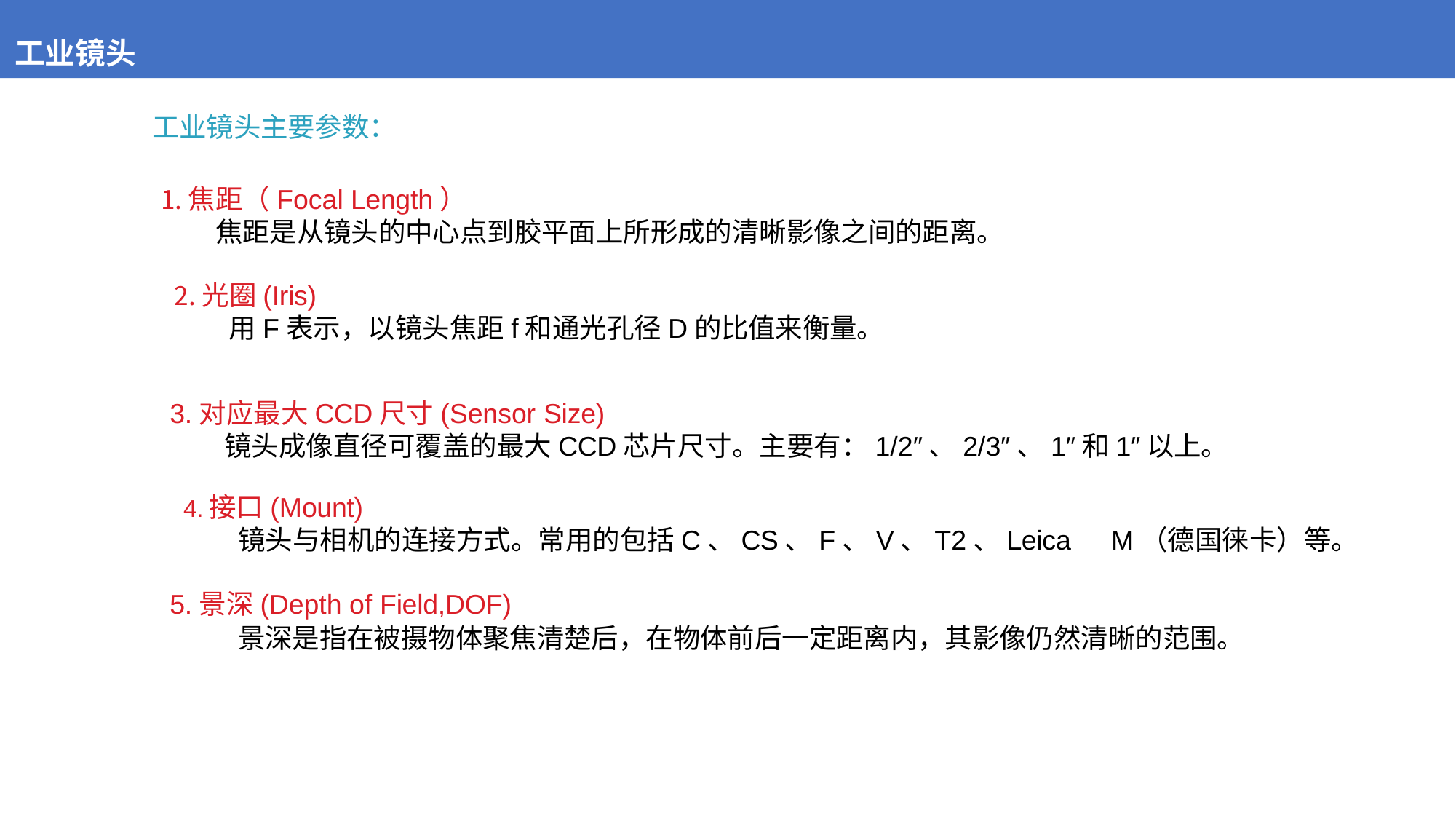

# 工业镜头
工业镜头主要参数：
焦距（Focal Length）
焦距是从镜头的中心点到胶平面上所形成的清晰影像之间的距离。

光圈(Iris)
用F表示，以镜头焦距f和通光孔径D的比值来衡量。
3.对应最大CCD尺寸(Sensor Size)
镜头成像直径可覆盖的最大CCD芯片尺寸。主要有：1/2″、2/3″、1″和1″以上。

4.接口(Mount)
镜头与相机的连接方式。常用的包括C、CS、F、V、T2、Leica	M（德国徕卡）等。

5.景深(Depth of Field,DOF)
景深是指在被摄物体聚焦清楚后，在物体前后一定距离内，其影像仍然清晰的范围。